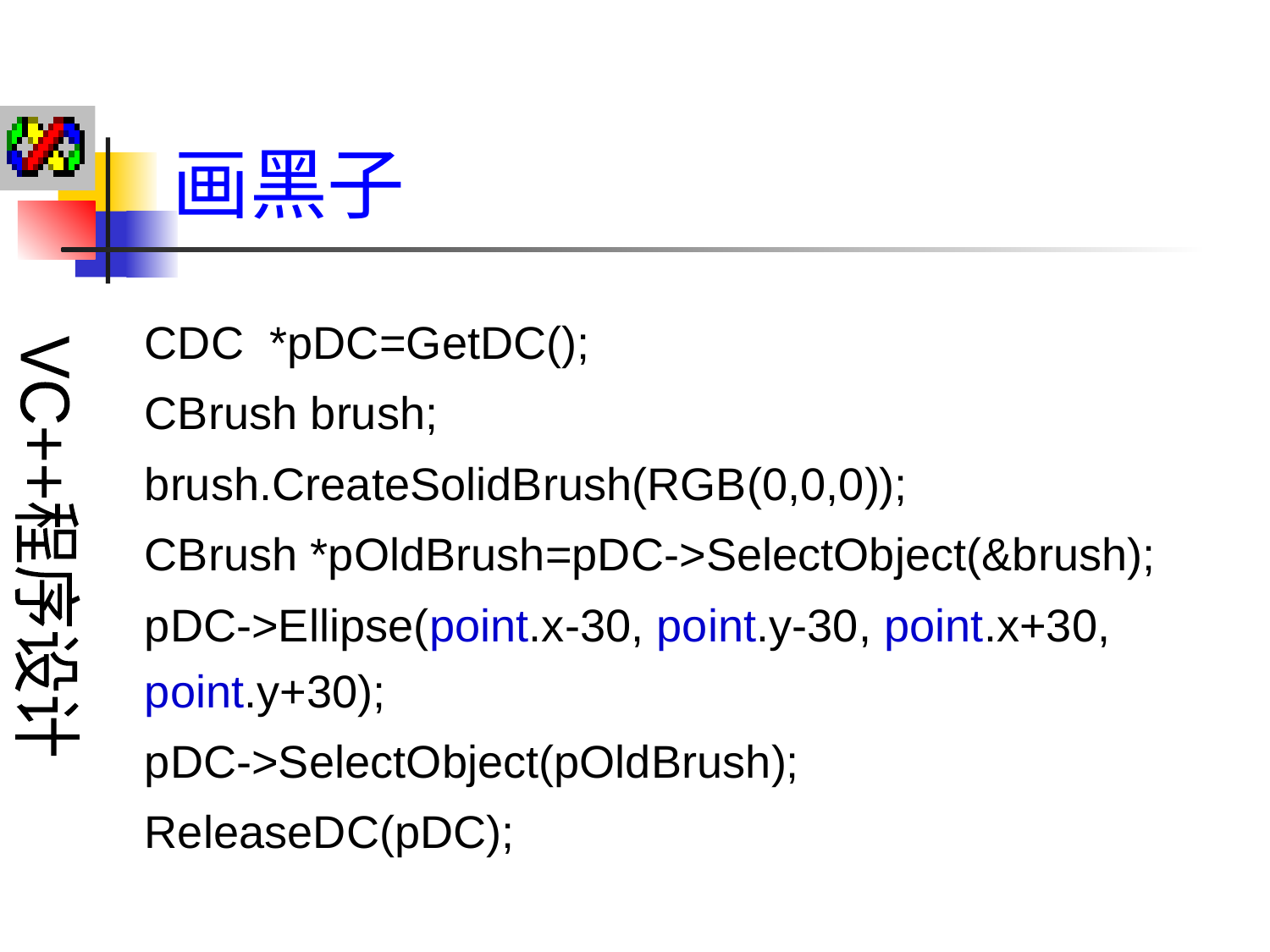

画黑子
	CDC  *pDC=GetDC();
	CBrush brush;
	brush.CreateSolidBrush(RGB(0,0,0));
	CBrush *pOldBrush=pDC->SelectObject(&brush);
	pDC->Ellipse(point.x-30, point.y-30, point.x+30, point.y+30);
	pDC->SelectObject(pOldBrush);
	ReleaseDC(pDC);